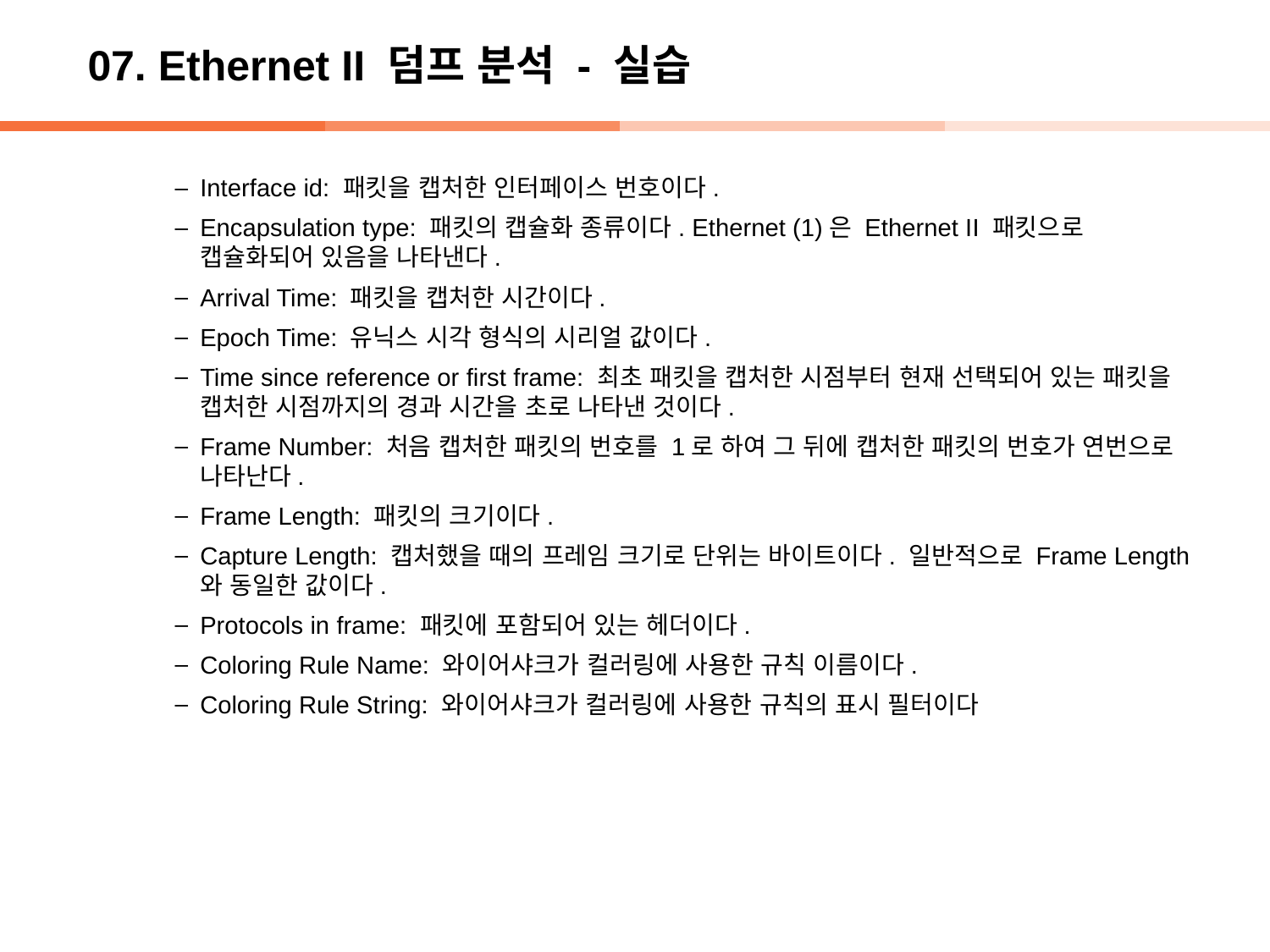

# 07. Ethernet II 덤프 분석 - 실습
Interface id: 패킷을 캡처한 인터페이스 번호이다.
Encapsulation type: 패킷의 캡슐화 종류이다. Ethernet (1)은 Ethernet II 패킷으로 캡슐화되어 있음을 나타낸다.
Arrival Time: 패킷을 캡처한 시간이다.
Epoch Time: 유닉스 시각 형식의 시리얼 값이다.
Time since reference or first frame: 최초 패킷을 캡처한 시점부터 현재 선택되어 있는 패킷을 캡처한 시점까지의 경과 시간을 초로 나타낸 것이다.
Frame Number: 처음 캡처한 패킷의 번호를 1로 하여 그 뒤에 캡처한 패킷의 번호가 연번으로 나타난다.
Frame Length: 패킷의 크기이다.
Capture Length: 캡처했을 때의 프레임 크기로 단위는 바이트이다. 일반적으로 Frame Length와 동일한 값이다.
Protocols in frame: 패킷에 포함되어 있는 헤더이다.
Coloring Rule Name: 와이어샤크가 컬러링에 사용한 규칙 이름이다.
Coloring Rule String: 와이어샤크가 컬러링에 사용한 규칙의 표시 필터이다